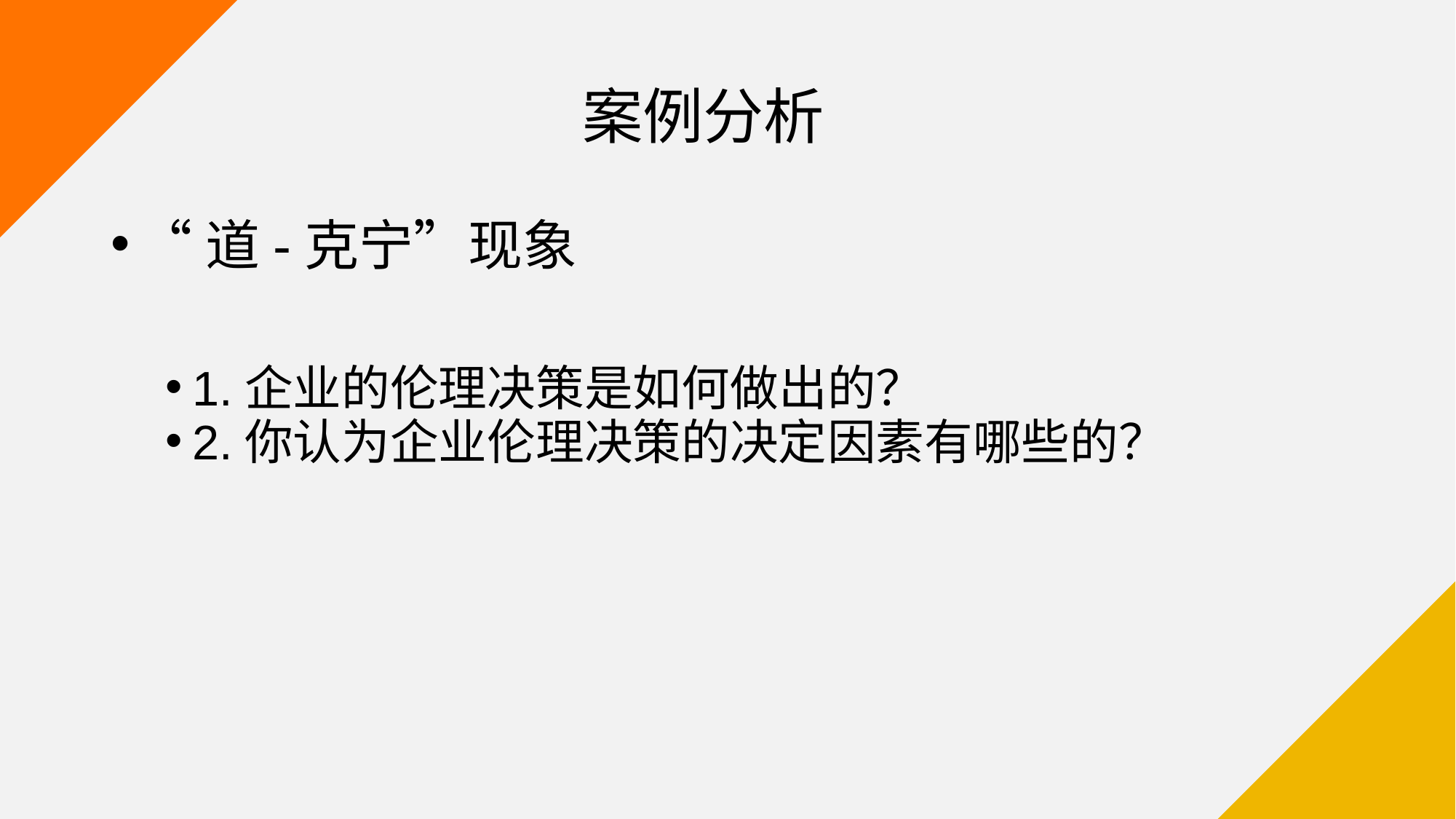

# 案例分析
“道-克宁”现象

1.企业的伦理决策是如何做出的？
2.你认为企业伦理决策的决定因素有哪些的？